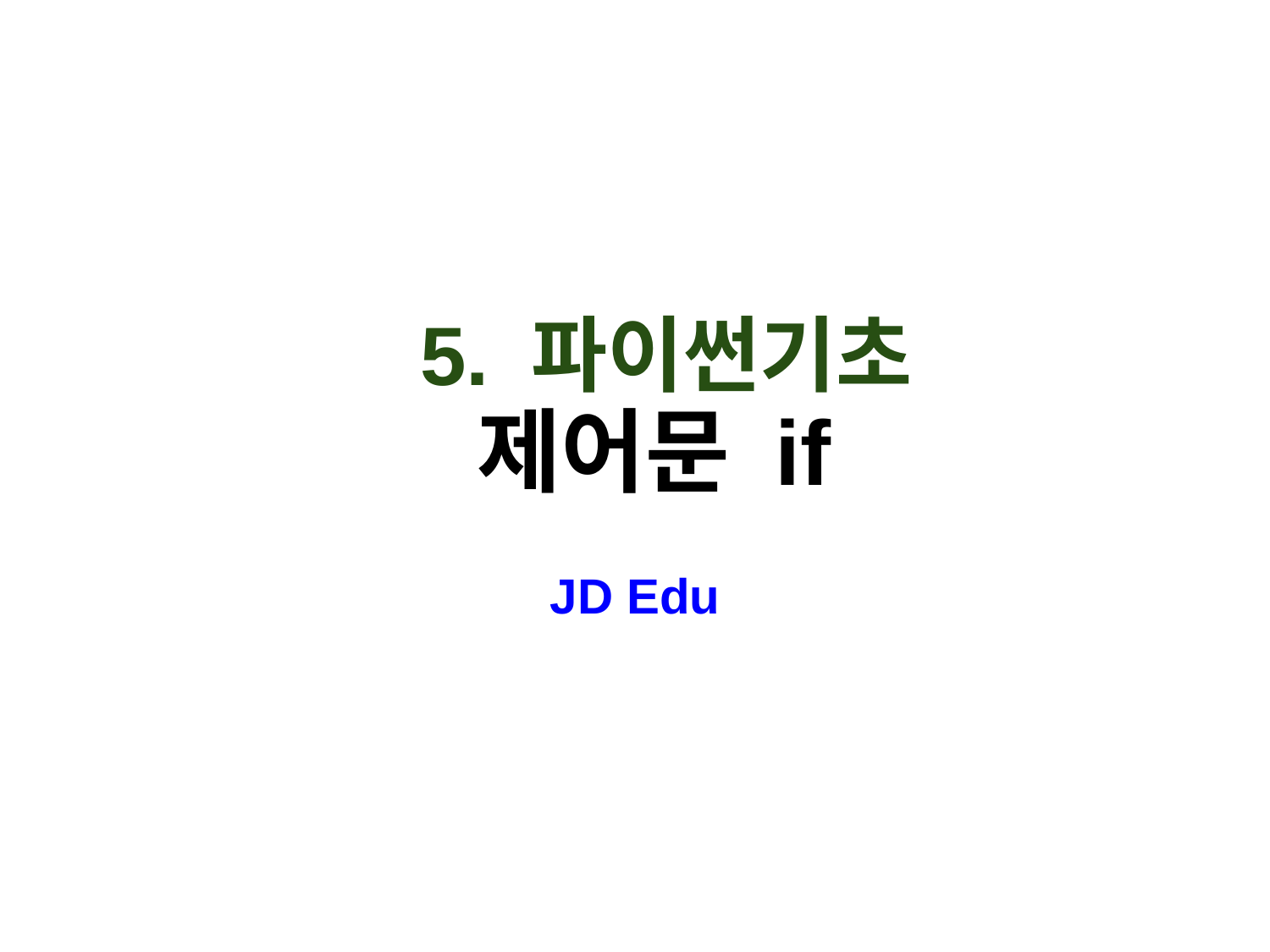

# 5. 파이썬기초
제어문 if
JD Edu